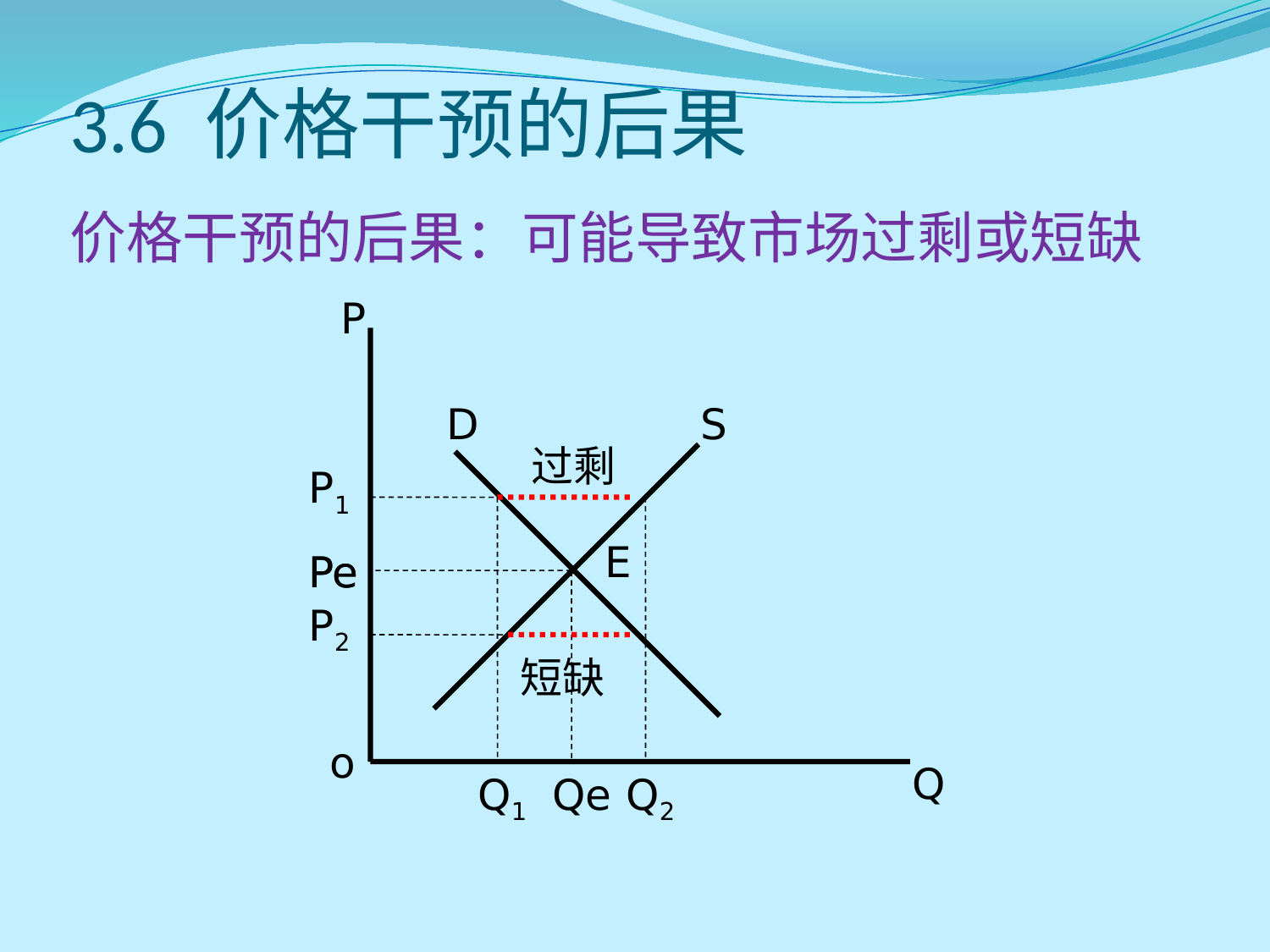

# 3.6 价格干预的后果 价格干预的后果：可能导致市场过剩或短缺

P

D
S
过剩

P1

E
Pe
Pe

P2

短缺
o
Q

Q1
Qe
Q2

29